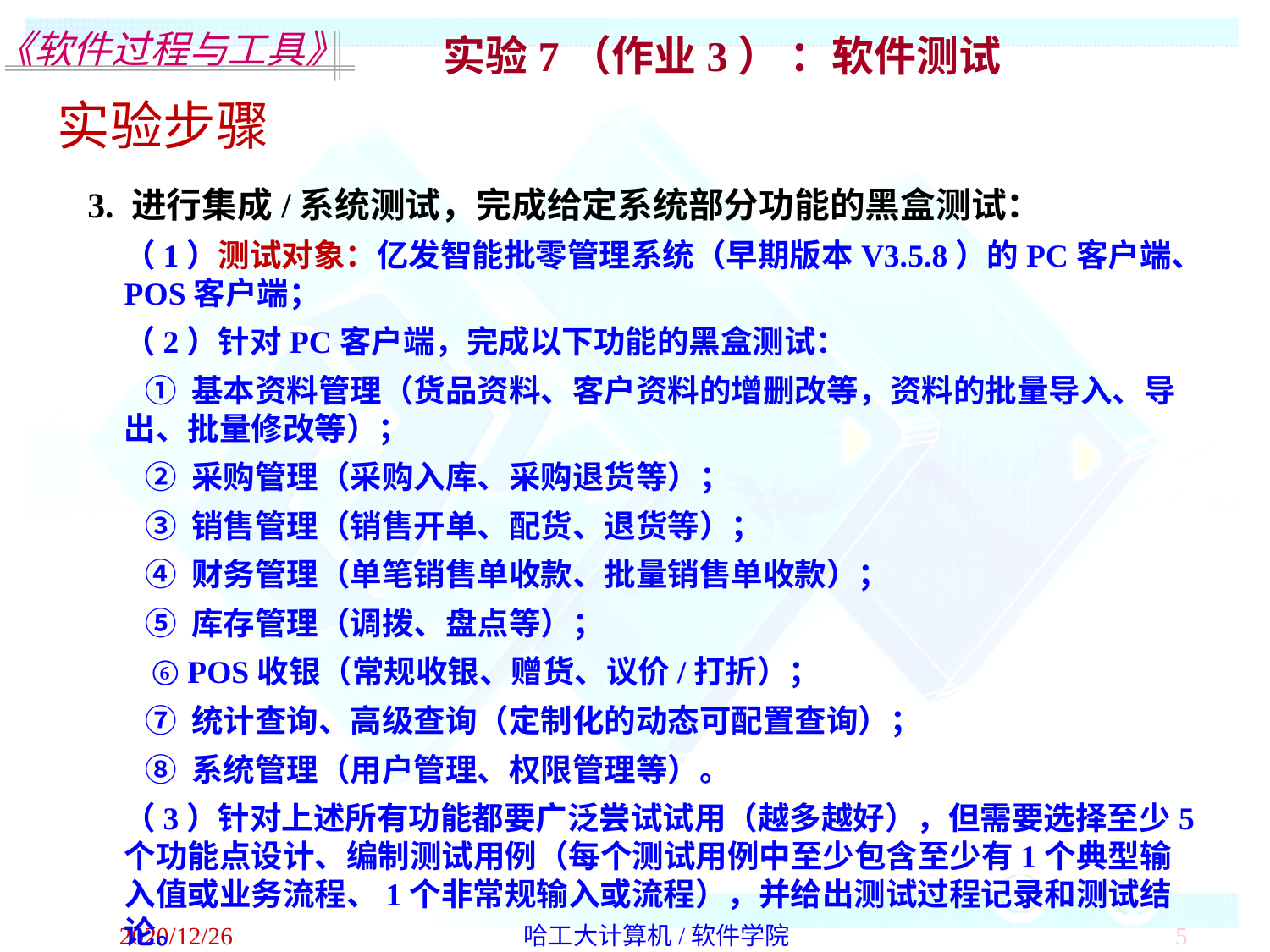

实验7（作业3） ：软件测试
实验步骤
3. 进行集成/系统测试，完成给定系统部分功能的黑盒测试：
    （1）测试对象：亿发智能批零管理系统（早期版本V3.5.8）的PC客户端、POS客户端；
    （2）针对PC客户端，完成以下功能的黑盒测试：
        ① 基本资料管理（货品资料、客户资料的增删改等，资料的批量导入、导出、批量修改等）；
        ② 采购管理（采购入库、采购退货等）；
        ③ 销售管理（销售开单、配货、退货等）；
        ④ 财务管理（单笔销售单收款、批量销售单收款）；
        ⑤ 库存管理（调拨、盘点等）；
        ⑥ POS收银（常规收银、赠货、议价/打折）；
        ⑦ 统计查询、高级查询（定制化的动态可配置查询）；
        ⑧ 系统管理（用户管理、权限管理等）。
    （3）针对上述所有功能都要广泛尝试试用（越多越好），但需要选择至少5个功能点设计、编制测试用例（每个测试用例中至少包含至少有1个典型输入值或业务流程、1个非常规输入或流程），并给出测试过程记录和测试结论。